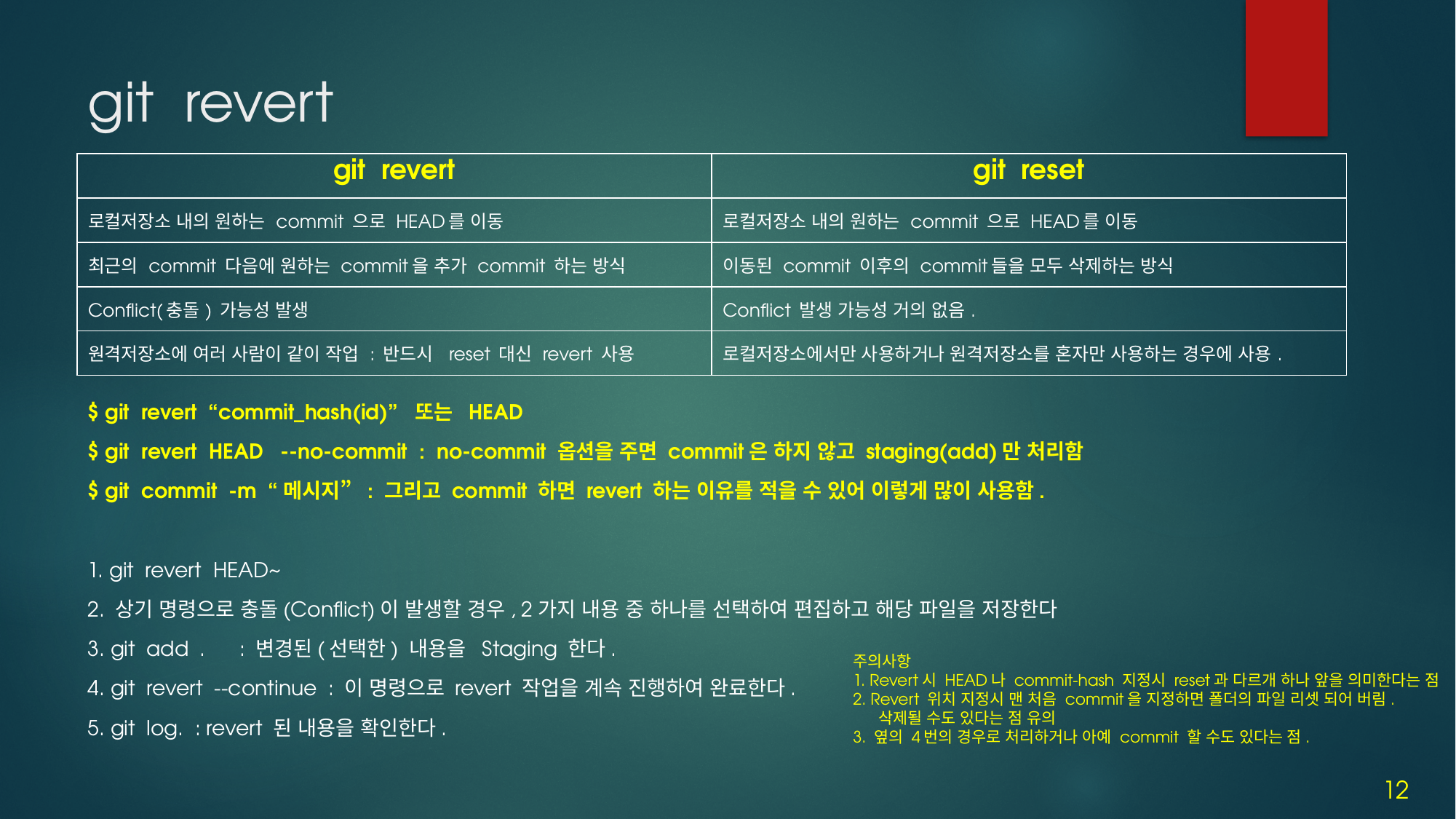

# git  revert
| git revert | git reset |
| --- | --- |
| 로컬저장소 내의 원하는 commit 으로 HEAD를 이동 | 로컬저장소 내의 원하는 commit 으로 HEAD를 이동 |
| 최근의 commit 다음에 원하는 commit을 추가 commit 하는 방식 | 이동된 commit 이후의 commit들을 모두 삭제하는 방식 |
| Conflict(충돌) 가능성 발생 | Conflict 발생 가능성 거의 없음. |
| 원격저장소에 여러 사람이 같이 작업 : 반드시 reset 대신 revert 사용 | 로컬저장소에서만 사용하거나 원격저장소를 혼자만 사용하는 경우에 사용. |
$ git  revert  “commit_hash(id)”  또는  HEAD
$ git  revert  HEAD   --no-commit  :  no-commit 옵션을 주면 commit은 하지 않고 staging(add)만 처리함
$ git  commit  -m  “메시지”  : 그리고 commit 하면 revert 하는 이유를 적을 수 있어 이렇게 많이 사용함.

1. git  revert  HEAD~
2. 상기 명령으로 충돌(Conflict)이 발생할 경우, 2가지 내용 중 하나를 선택하여 편집하고 해당 파일을 저장한다
3. git  add  .      : 변경된(선택한) 내용을  Staging 한다.
4. git  revert  --continue  : 이 명령으로 revert 작업을 계속 진행하여 완료한다.
5. git  log.  : revert 된 내용을 확인한다.

주의사항
1. Revert시 HEAD나 commit-hash 지정시 reset과 다르개 하나 앞을 의미한다는 점
2. Revert 위치 지정시 맨 처음 commit을 지정하면 폴더의 파일 리셋 되어 버림.
     삭제될 수도 있다는 점 유의
3. 옆의 4번의 경우로 처리하거나 아예 commit 할 수도 있다는 점.
12